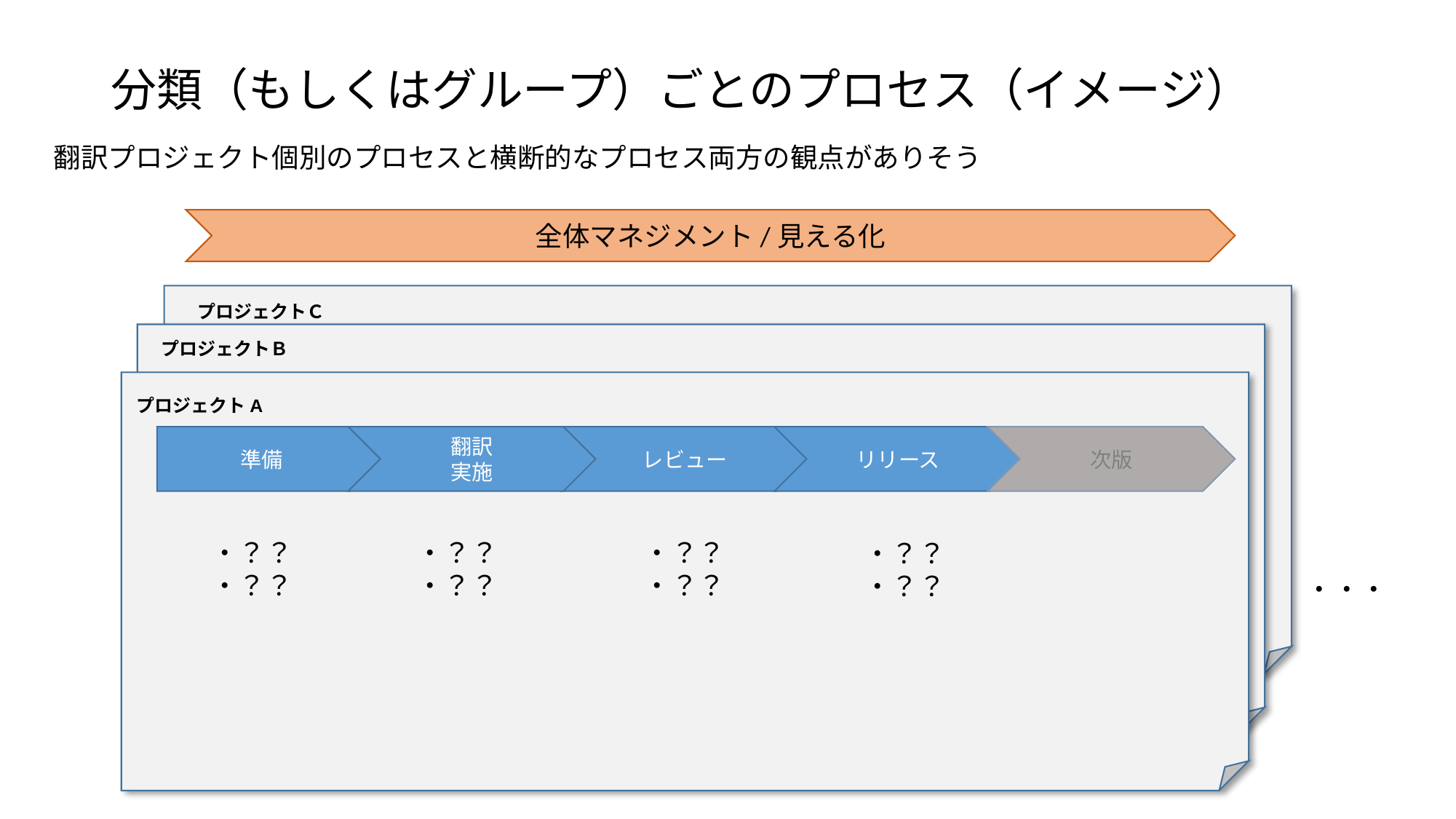

# 分類（もしくはグループ）ごとのプロセス（イメージ）
翻訳プロジェクト個別のプロセスと横断的なプロセス両方の観点がありそう
全体マネジメント/見える化

プロジェクトＣ

プロジェクトＢ

プロジェクトA
準備
翻訳
実施
レビュー
リリース
次版
・？？
・？？
・？？
・？？
・？？
・？？
・？？
・？？
・・・